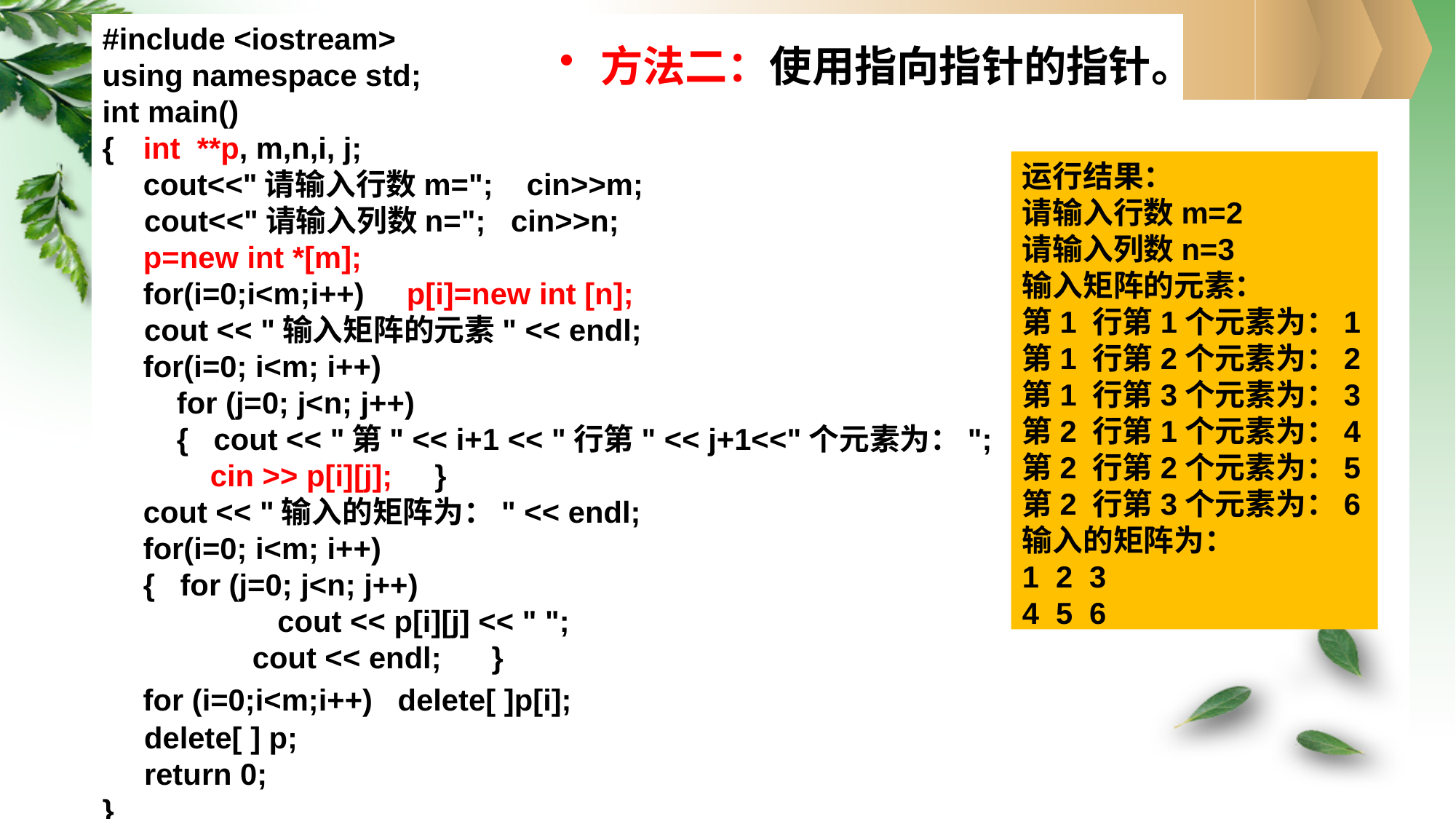

#include <iostream>
using namespace std;
int main()
{	int  **p, m,n,i, j;
	cout<<"请输入行数m=";    cin>>m;
     cout<<"请输入列数n=";   cin>>n;
	p=new int *[m];
	for(i=0;i<m;i++)     p[i]=new int [n];
     cout << "输入矩阵的元素" << endl;
	for(i=0; i<m; i++)
	    for (j=0; j<n; j++)
	    {   cout << "第" << i+1 << "行第" << j+1<<"个元素为：";
	        cin >> p[i][j];     }
	cout << "输入的矩阵为：" << endl;
	for(i=0; i<m; i++)
	{   for (j=0; j<n; j++)
		   cout << p[i][j] << " ";
		cout << endl;      }
    for (i=0;i<m;i++)   delete[ ]p[i];
     delete[ ] p;
     return 0;
}
方法二：使用指向指针的指针。
运行结果：
请输入行数m=2
请输入列数n=3
输入矩阵的元素：
第1 行第1个元素为：1
第1 行第2个元素为：2
第1 行第3个元素为：3
第2 行第1个元素为：4
第2 行第2个元素为：5
第2 行第3个元素为：6
输入的矩阵为：
1  2  3
4  5  6